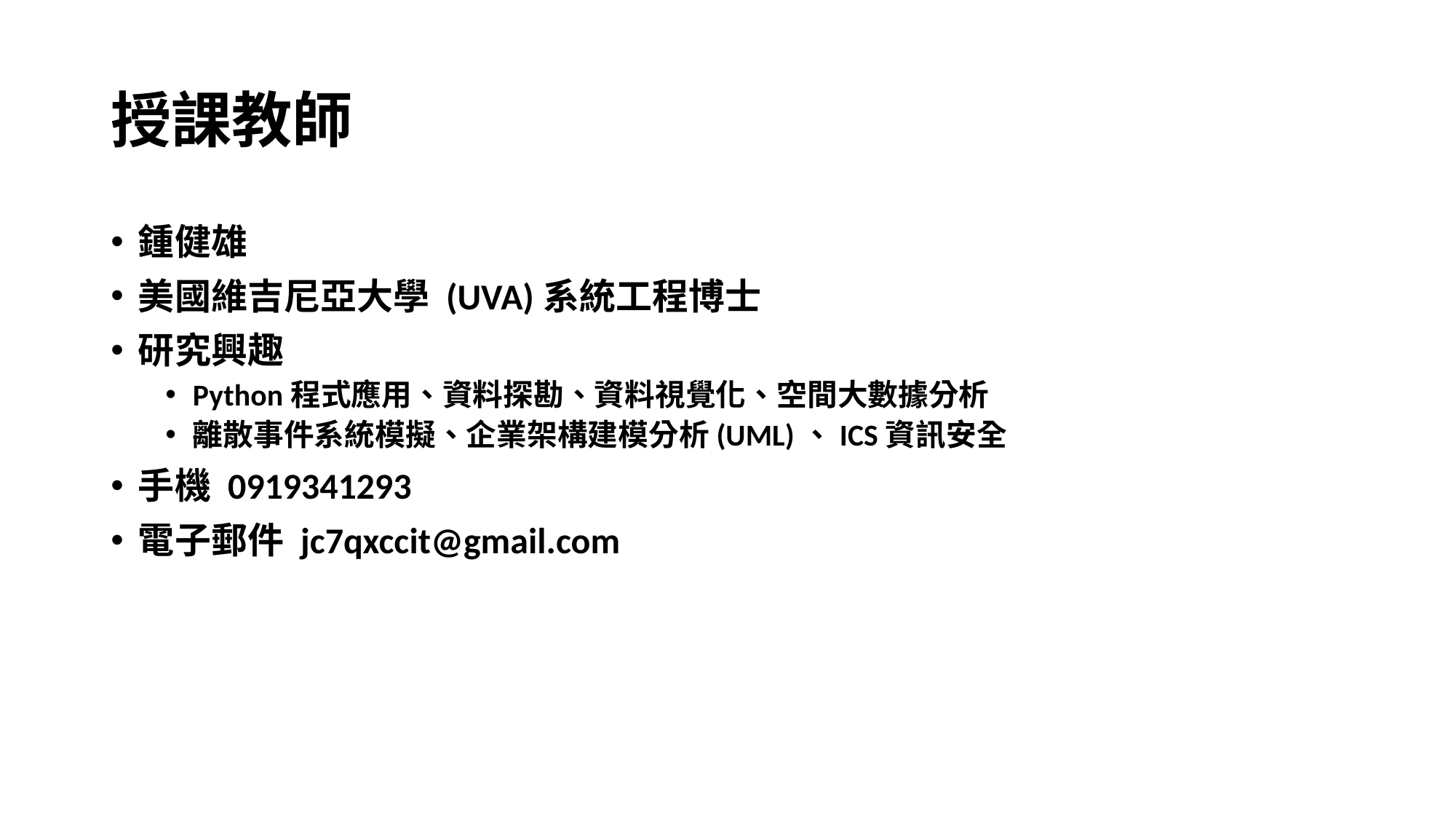

# 授課教師
鍾健雄
美國維吉尼亞大學 (UVA)系統工程博士
研究興趣
Python程式應用、資料探勘、資料視覺化、空間大數據分析
離散事件系統模擬、企業架構建模分析(UML)、ICS資訊安全
手機 0919341293
電子郵件 jc7qxccit@gmail.com